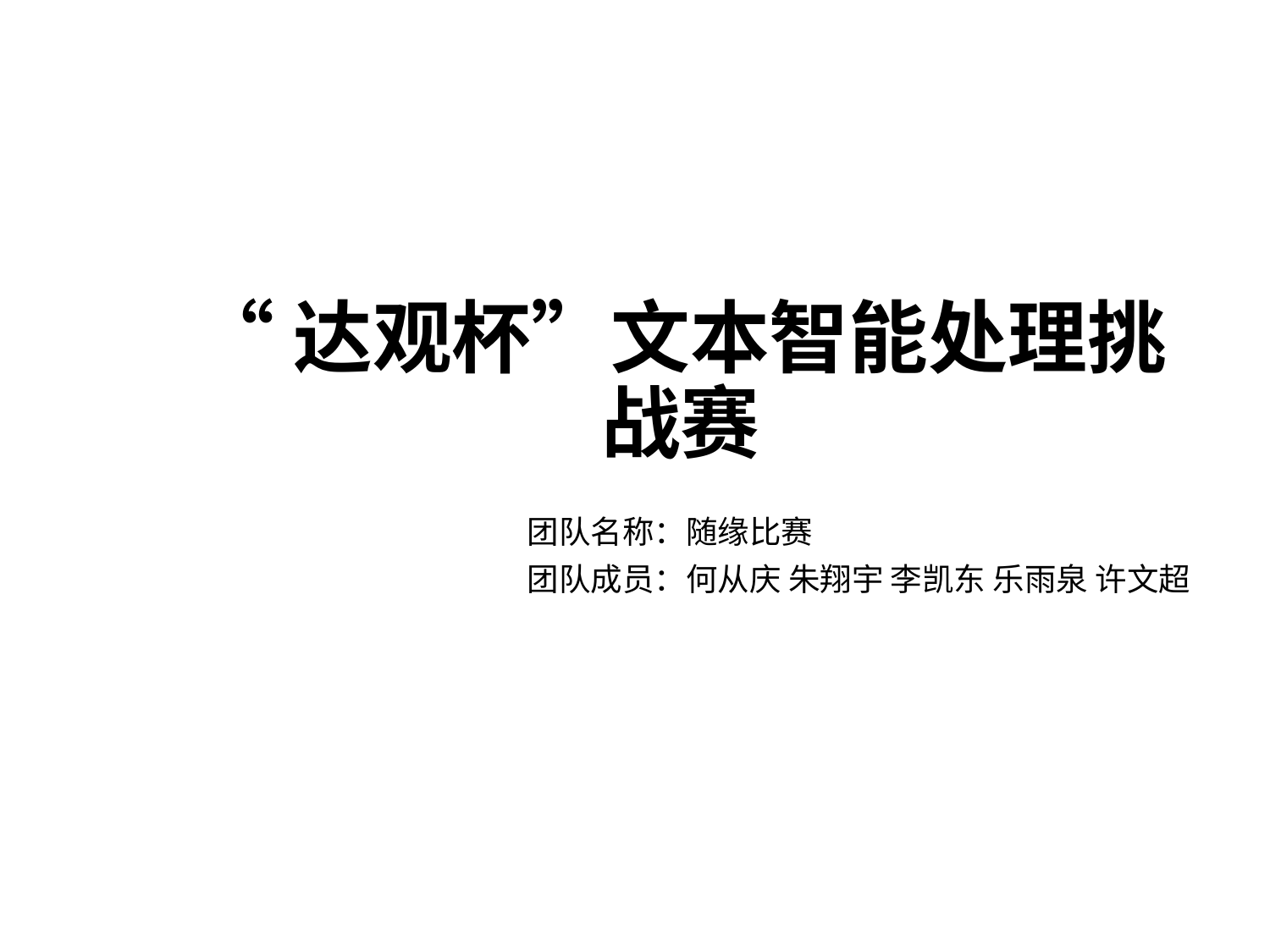

# “达观杯”文本智能处理挑战赛
团队名称：随缘比赛
团队成员：何从庆 朱翔宇 李凯东 乐雨泉 许文超